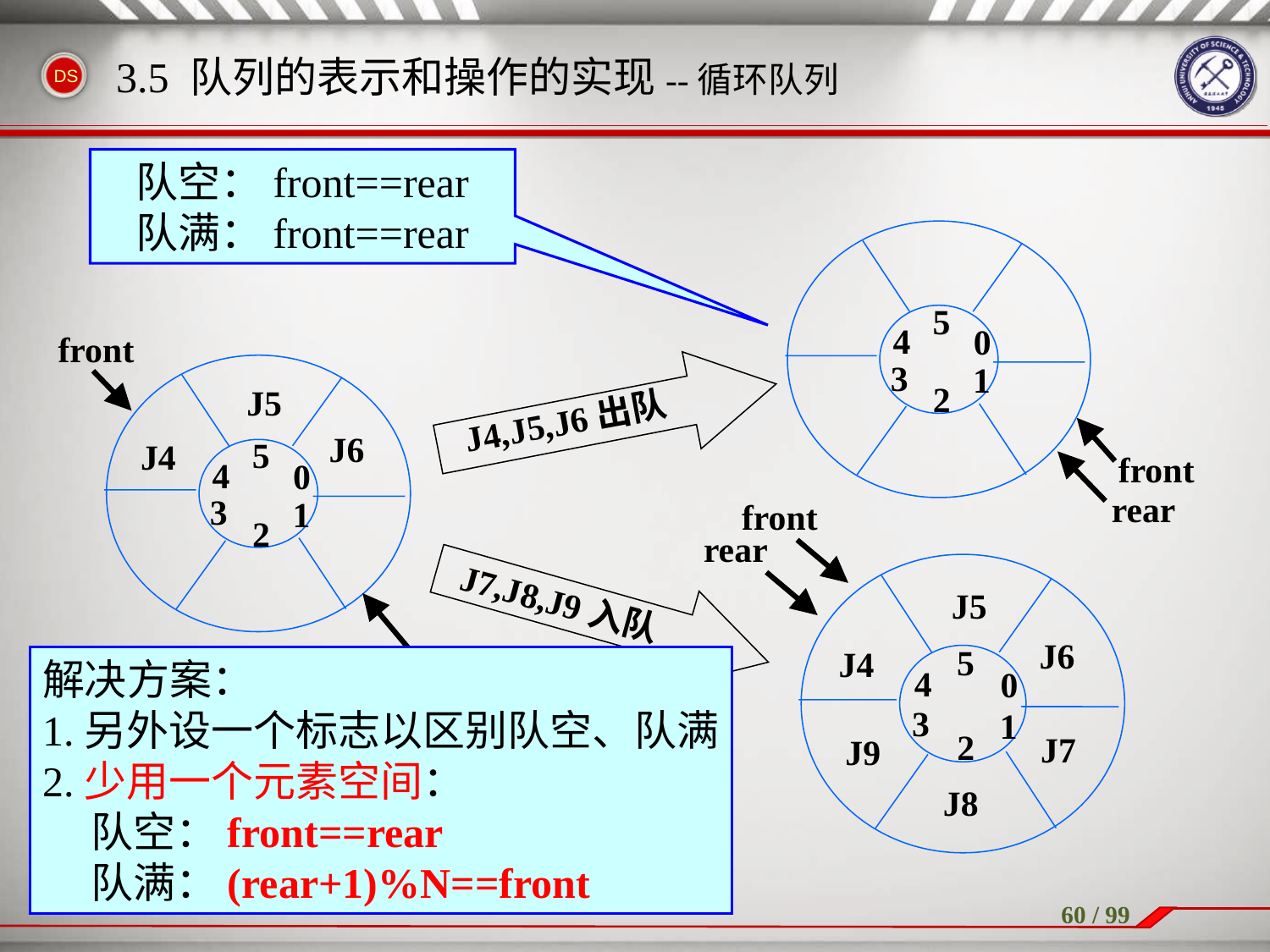

# 3.5 队列的表示和操作的实现--循环队列
队空：front==rear
队满：front==rear

5
4
0

3
1

2

front

rear
front

J5

J6
J4
5
4
0

3
1

2

rear

J4,J5,J6出队
front
rear

J5

J6
J4
5
4
0

3
1

J7
J9
2

J8

J7,J8,J9入队
解决方案：
1.另外设一个标志以区别队空、队满
2.少用一个元素空间：
    队空：front==rear
    队满：(rear+1)%N==front